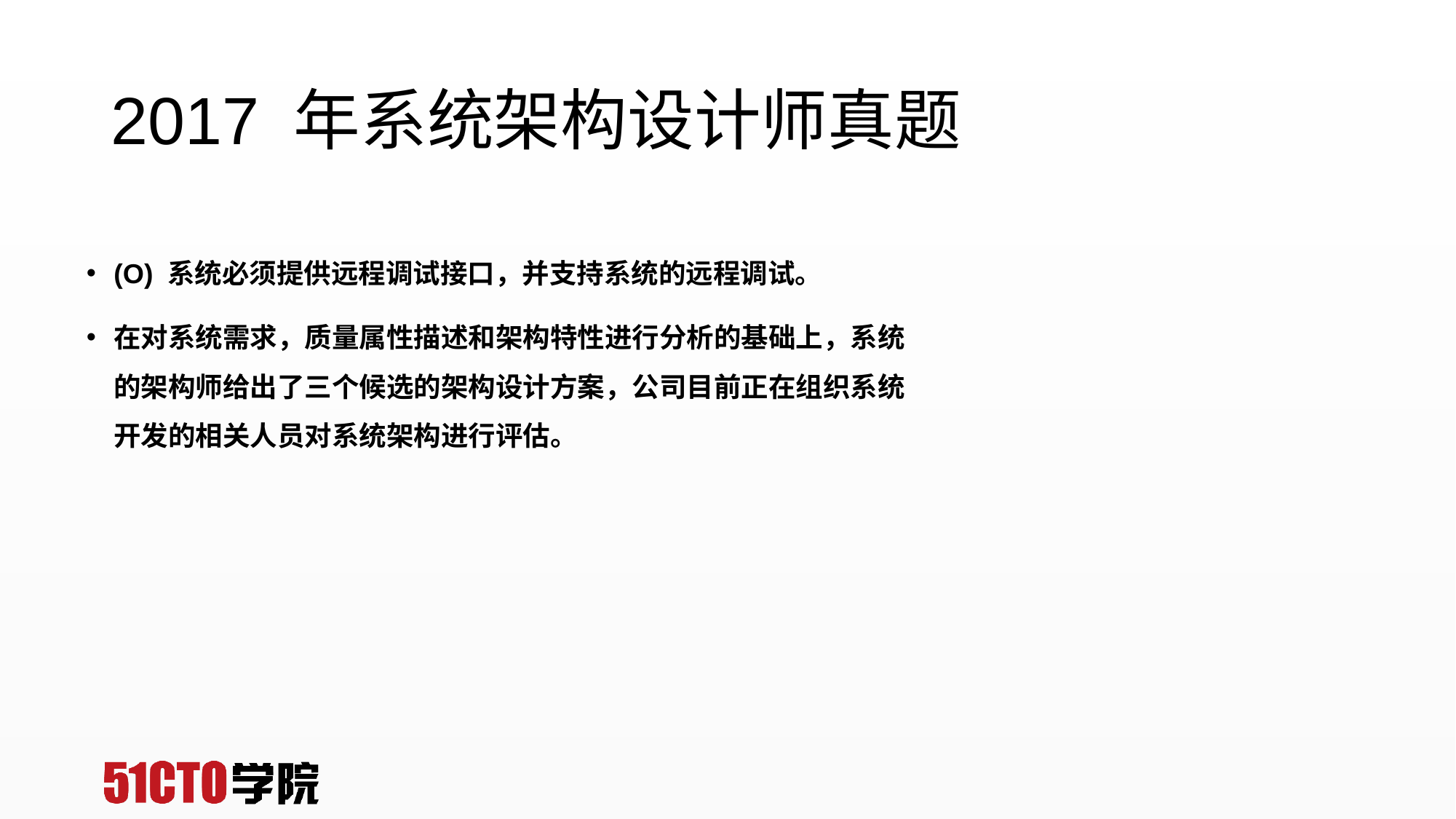

# 2017 年系统架构设计师真题

(O) 系统必须提供远程调试接口，并支持系统的远程调试。
在对系统需求，质量属性描述和架构特性进行分析的基础上，系统的架构师给出了三个候选的架构设计方案，公司目前正在组织系统开发的相关人员对系统架构进行评估。